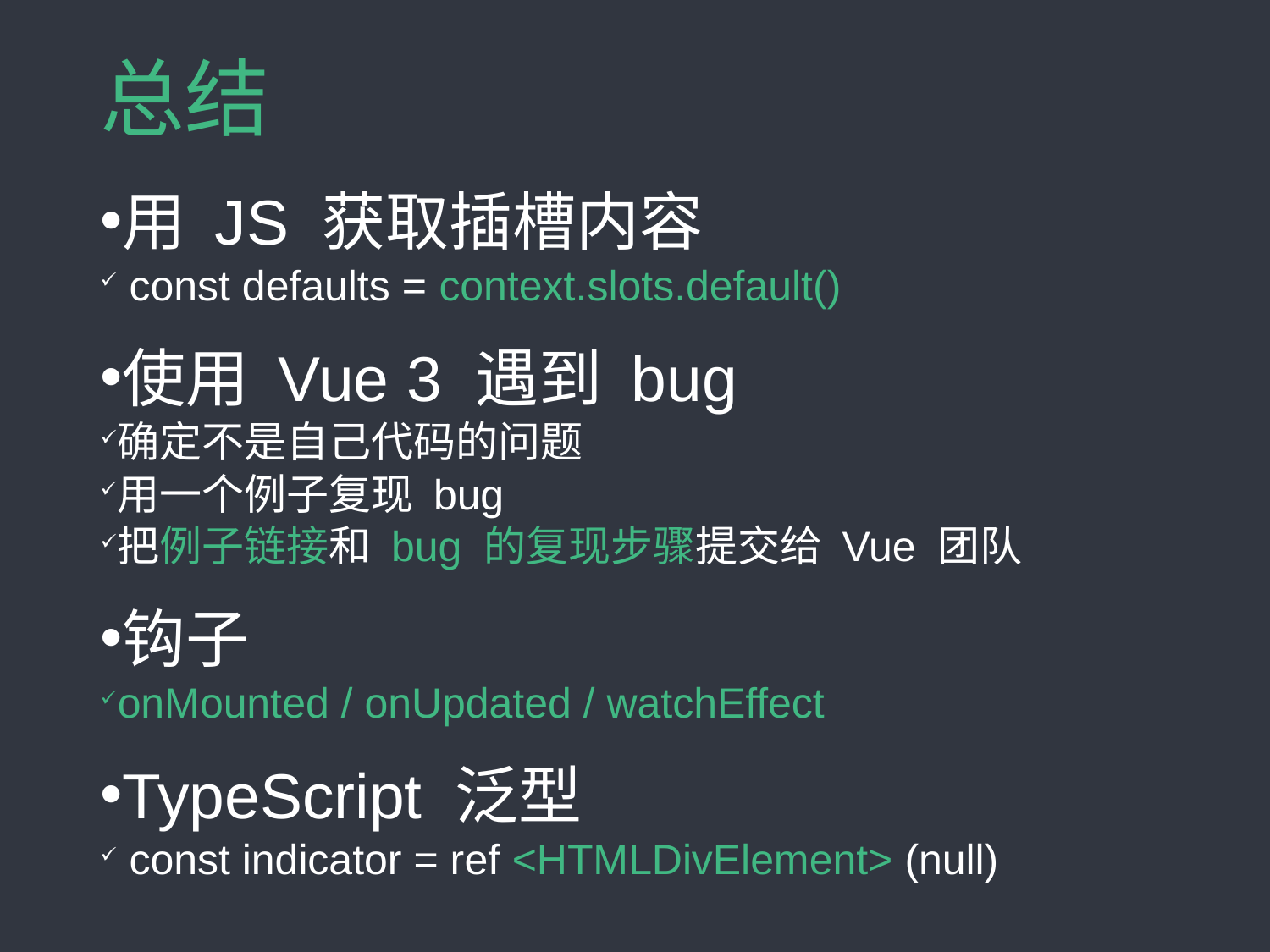

# 总结
用 JS 获取插槽内容
 const defaults = context.slots.default()
使用 Vue 3 遇到 bug
确定不是自己代码的问题
用一个例子复现 bug
把例子链接和 bug 的复现步骤提交给 Vue 团队
钩子
onMounted / onUpdated / watchEffect
TypeScript 泛型
 const indicator = ref <HTMLDivElement> (null)